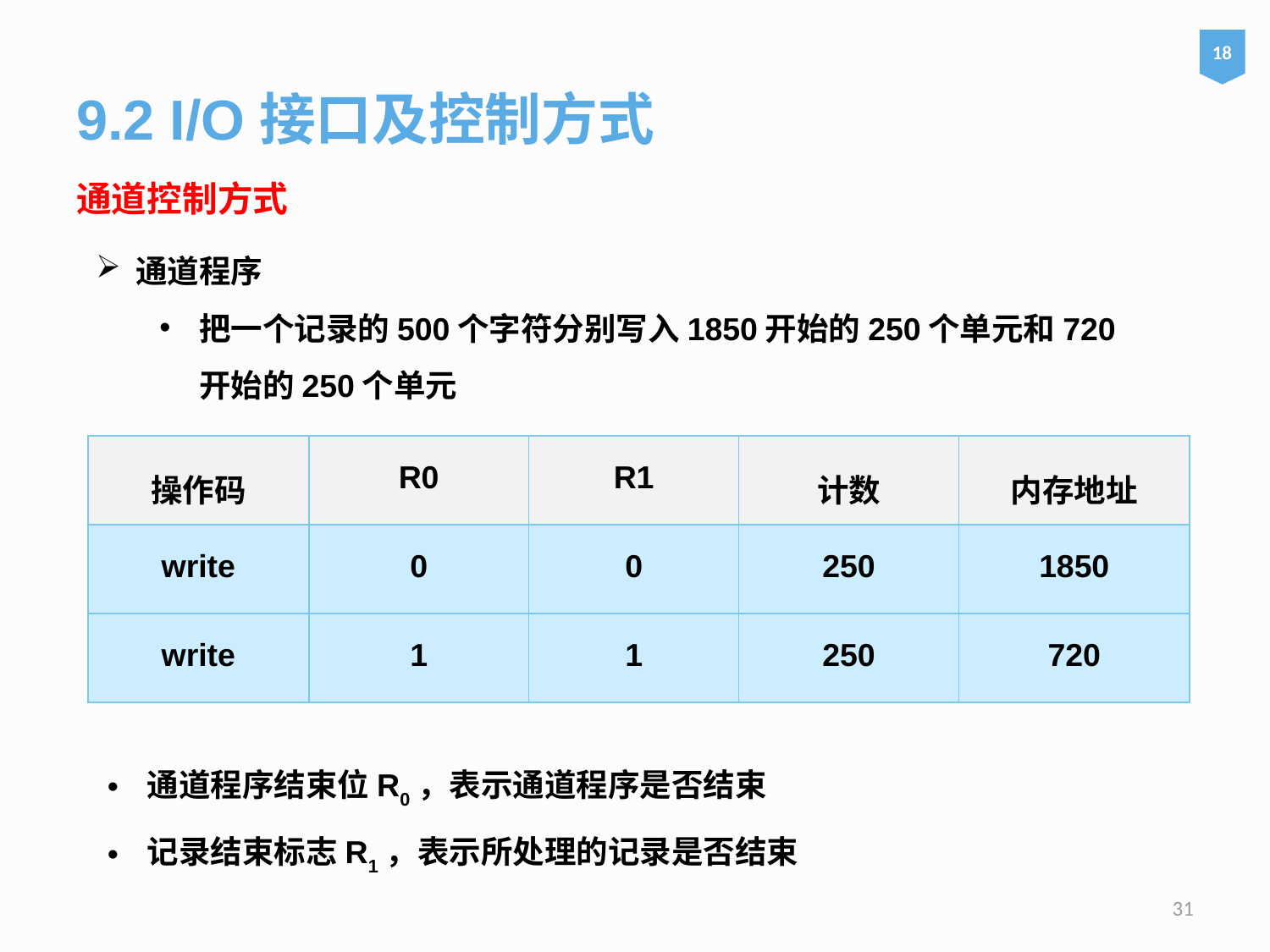

18
9.2 I/O接口及控制方式
通道控制方式
通道程序
把一个记录的500个字符分别写入1850开始的250个单元和720开始的250个单元
| 操作码 | R0 | R1 | 计数 | 内存地址 |
| --- | --- | --- | --- | --- |
| write | 0 | 0 | 250 | 1850 |
| write | 1 | 1 | 250 | 720 |
通道程序结束位R0，表示通道程序是否结束
记录结束标志R1，表示所处理的记录是否结束
31